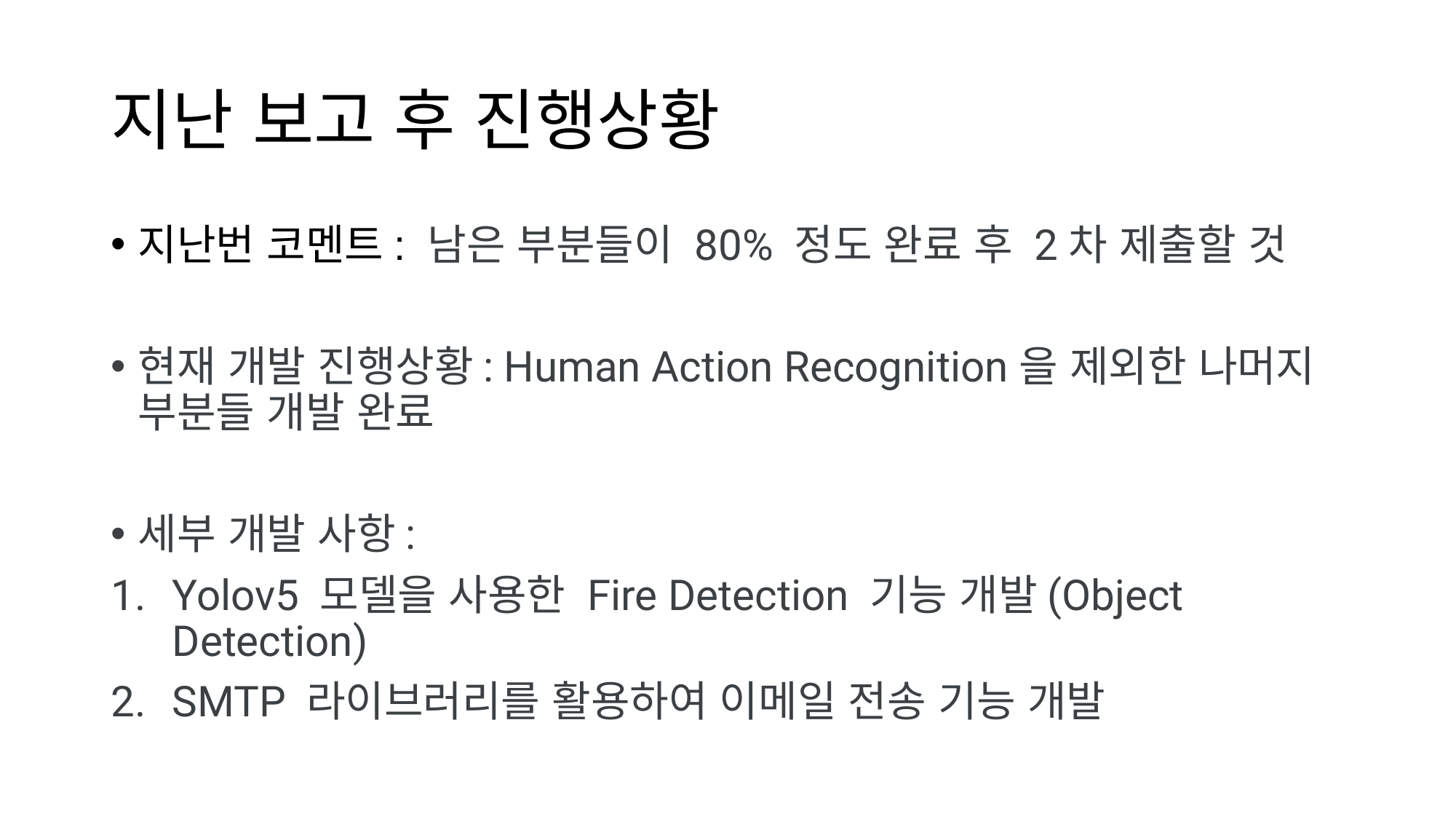

# 지난 보고 후 진행상황
지난번 코멘트: 남은 부분들이 80% 정도 완료 후 2차 제출할 것

현재 개발 진행상황: Human Action Recognition을 제외한 나머지 부분들 개발 완료

세부 개발 사항:
Yolov5 모델을 사용한 Fire Detection 기능 개발(Object Detection)
SMTP 라이브러리를 활용하여 이메일 전송 기능 개발